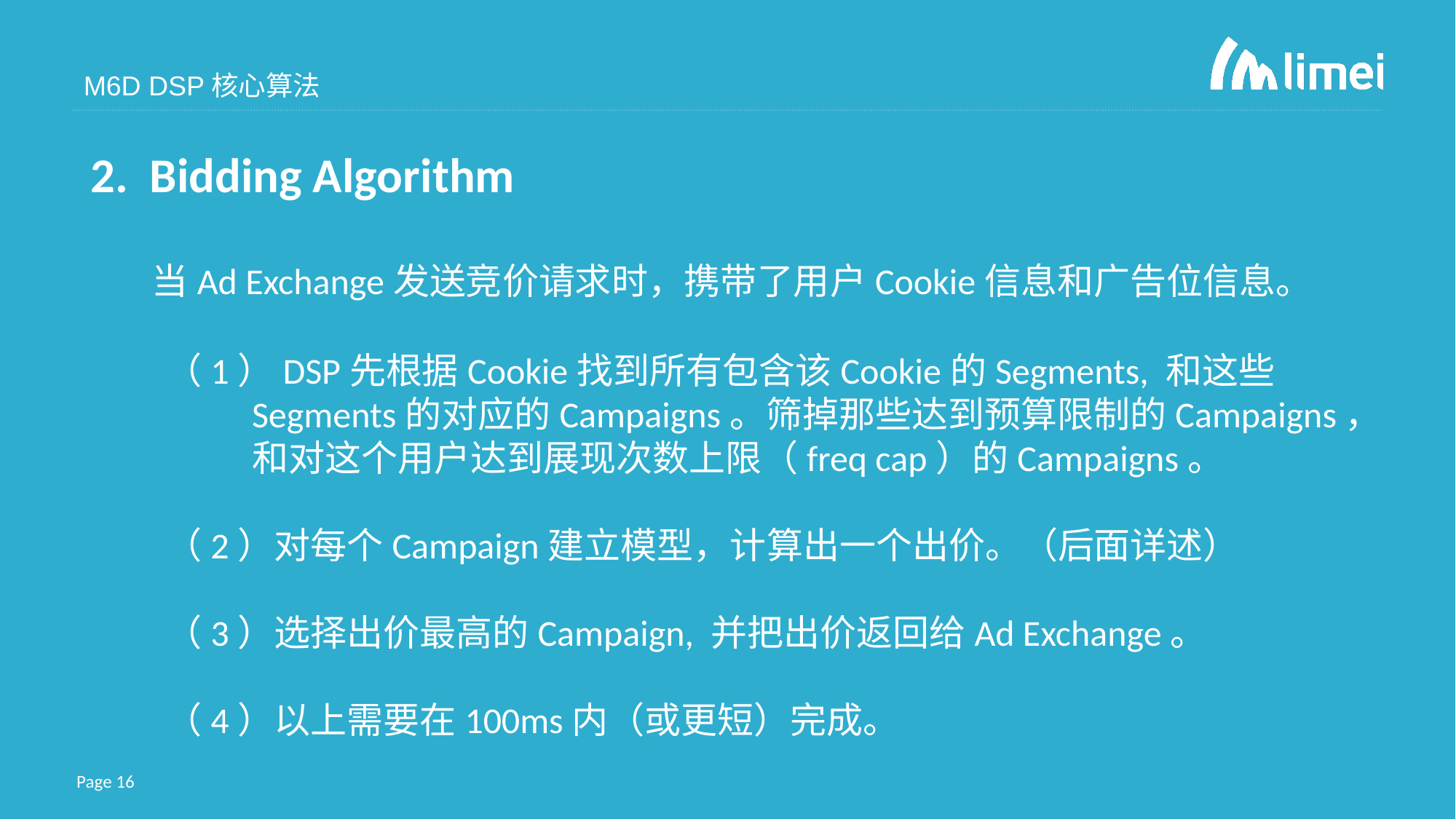

M6D DSP核心算法
2.  Bidding Algorithm

	当Ad Exchange发送竞价请求时，携带了用户Cookie信息和广告位信息。

（1）DSP先根据Cookie找到所有包含该Cookie的Segments, 和这些Segments的对应的Campaigns。筛掉那些达到预算限制的Campaigns，和对这个用户达到展现次数上限（freq cap）的Campaigns。

（2）对每个Campaign建立模型，计算出一个出价。（后面详述）

（3）选择出价最高的Campaign, 并把出价返回给Ad Exchange。

（4）以上需要在100ms内（或更短）完成。
Page 16